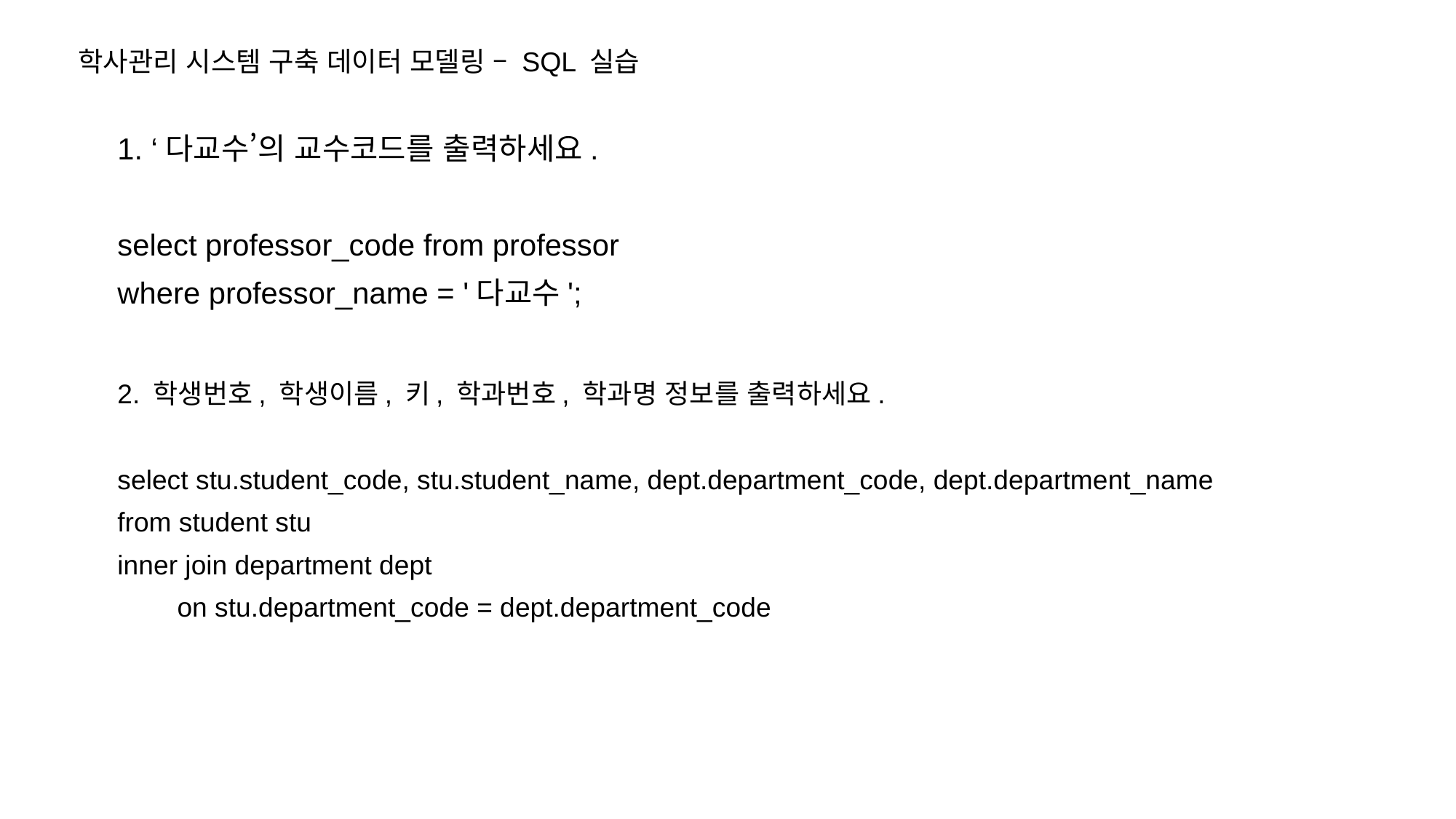

학사관리 시스템 구축 데이터 모델링 – SQL 실습
1. ‘다교수’의 교수코드를 출력하세요.

select professor_code from professor
where professor_name = '다교수';
2. 학생번호, 학생이름, 키, 학과번호, 학과명 정보를 출력하세요.

select stu.student_code, stu.student_name, dept.department_code, dept.department_name
from student stu
inner join department dept
        on stu.department_code = dept.department_code